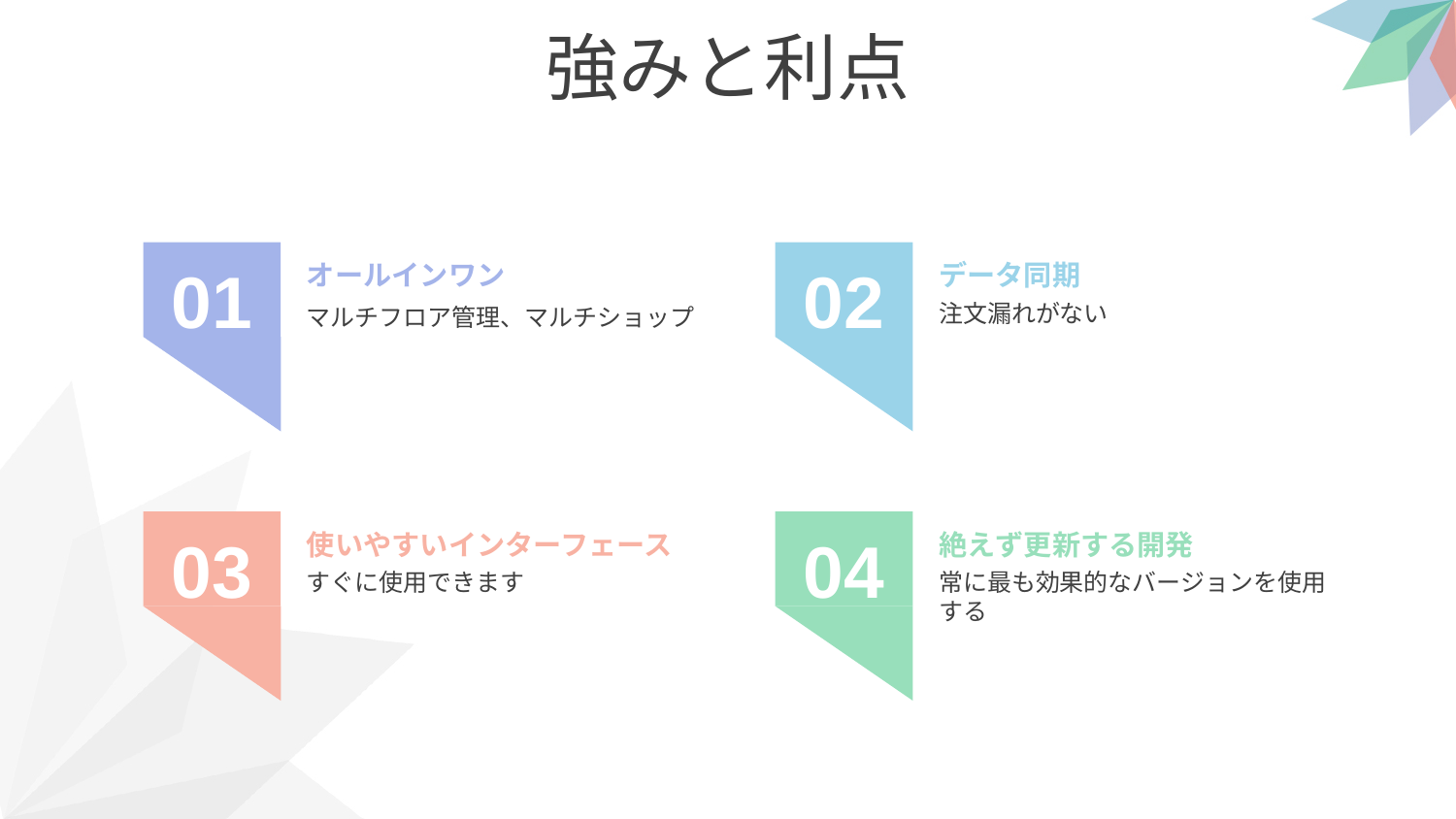

強みと利点

02
01
データ同期
注文漏れがない
オールインワン

マルチフロア管理、マルチショップ

04
03
絶えず更新する開発
常に最も効果的なバージョンを使用する
使いやすいインターフェース
すぐに使用できます